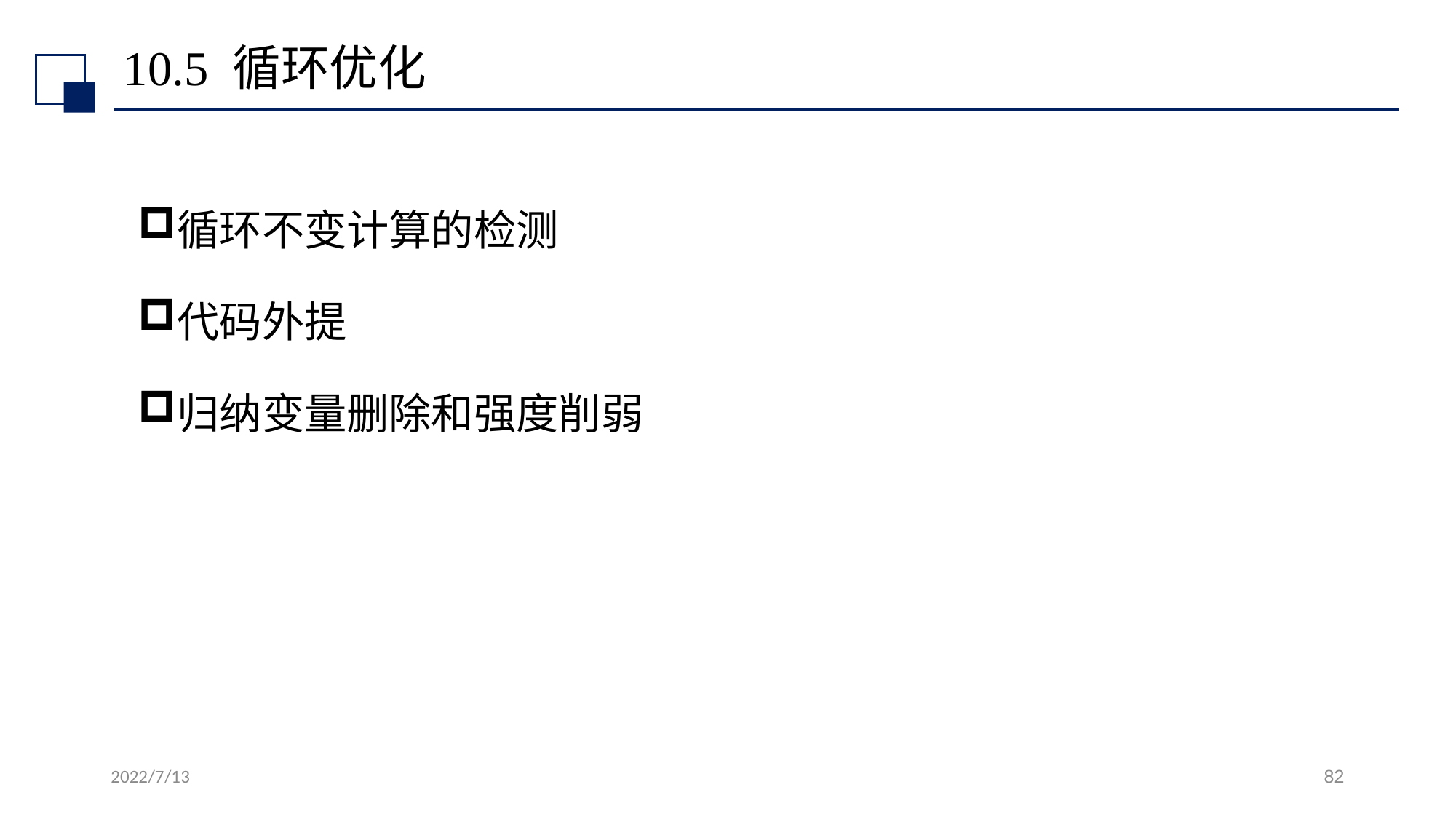

# 10.5 循环优化
循环不变计算的检测
代码外提
归纳变量删除和强度削弱
2022/7/13
82